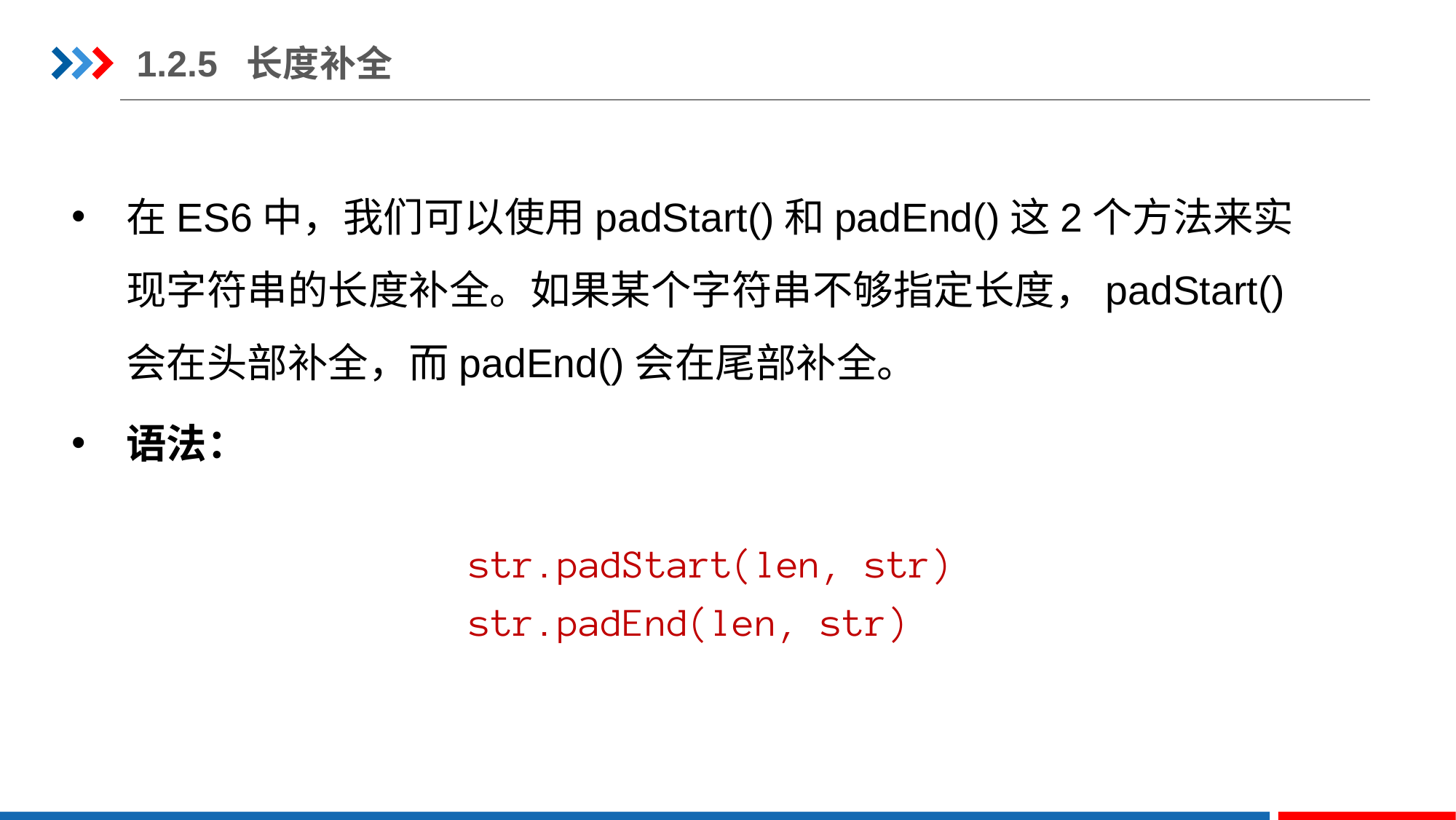

1.2.5  长度补全
在ES6中，我们可以使用padStart()和padEnd()这2个方法来实现字符串的长度补全。如果某个字符串不够指定长度，padStart()会在头部补全，而padEnd()会在尾部补全。
语法：
str.padStart(len, str)
str.padEnd(len, str)